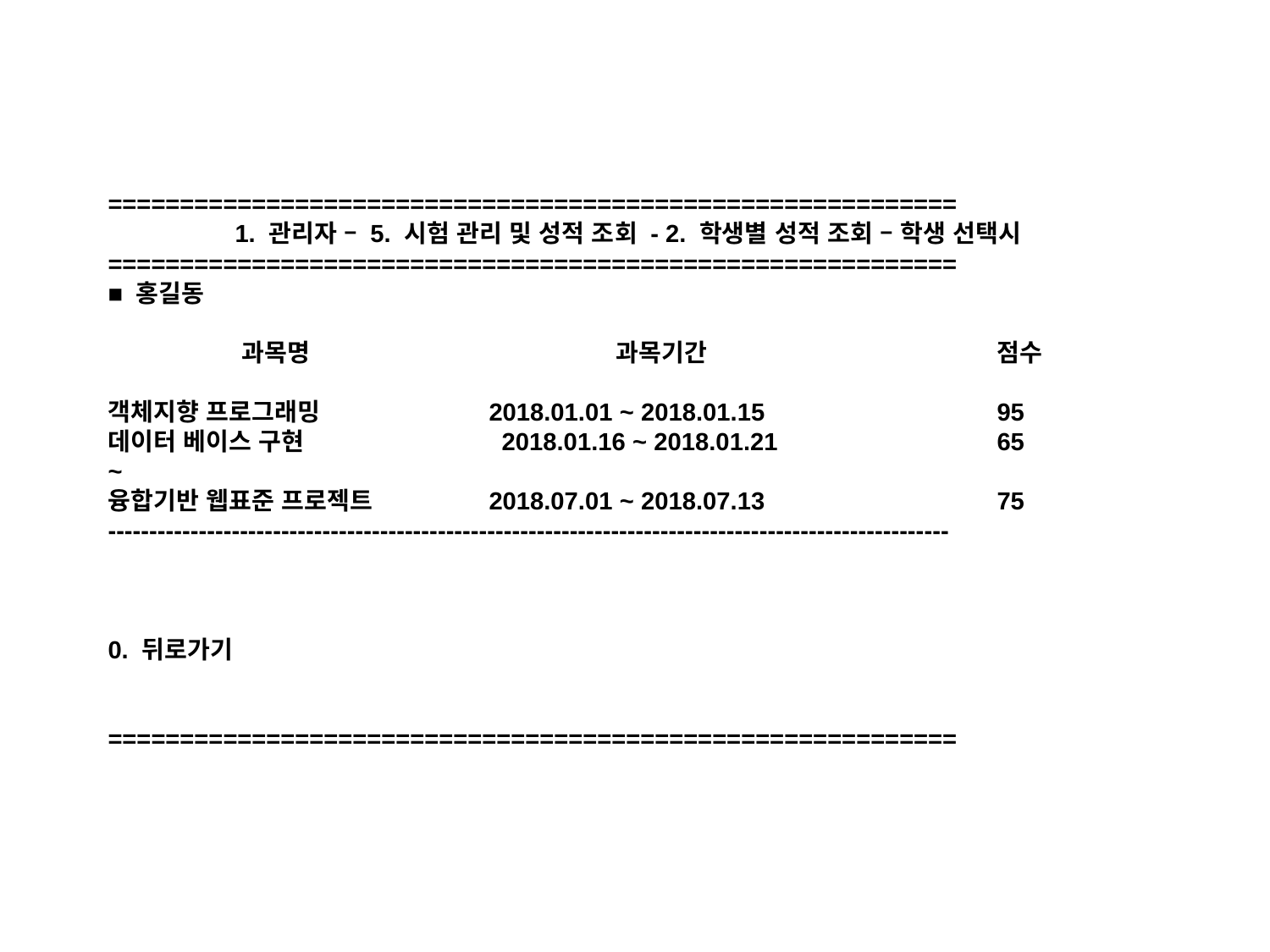

# =========================================================== 1. 관리자 – 5. 시험 관리 및 성적 조회 - 2. 학생별 성적 조회 – 학생 선택시=========================================================== ■ 홍길동 과목명			과목기간			점수 객체지향 프로그래밍 	 	2018.01.01 ~ 2018.01.15	       	95 데이터 베이스 구현 		 2018.01.16 ~ 2018.01.21	       	65 ~ 융합기반 웹표준 프로젝트 	2018.07.01 ~ 2018.07.13	        	75 ------------------------------------------------------------------------------------------------------ 0. 뒤로가기 ===========================================================